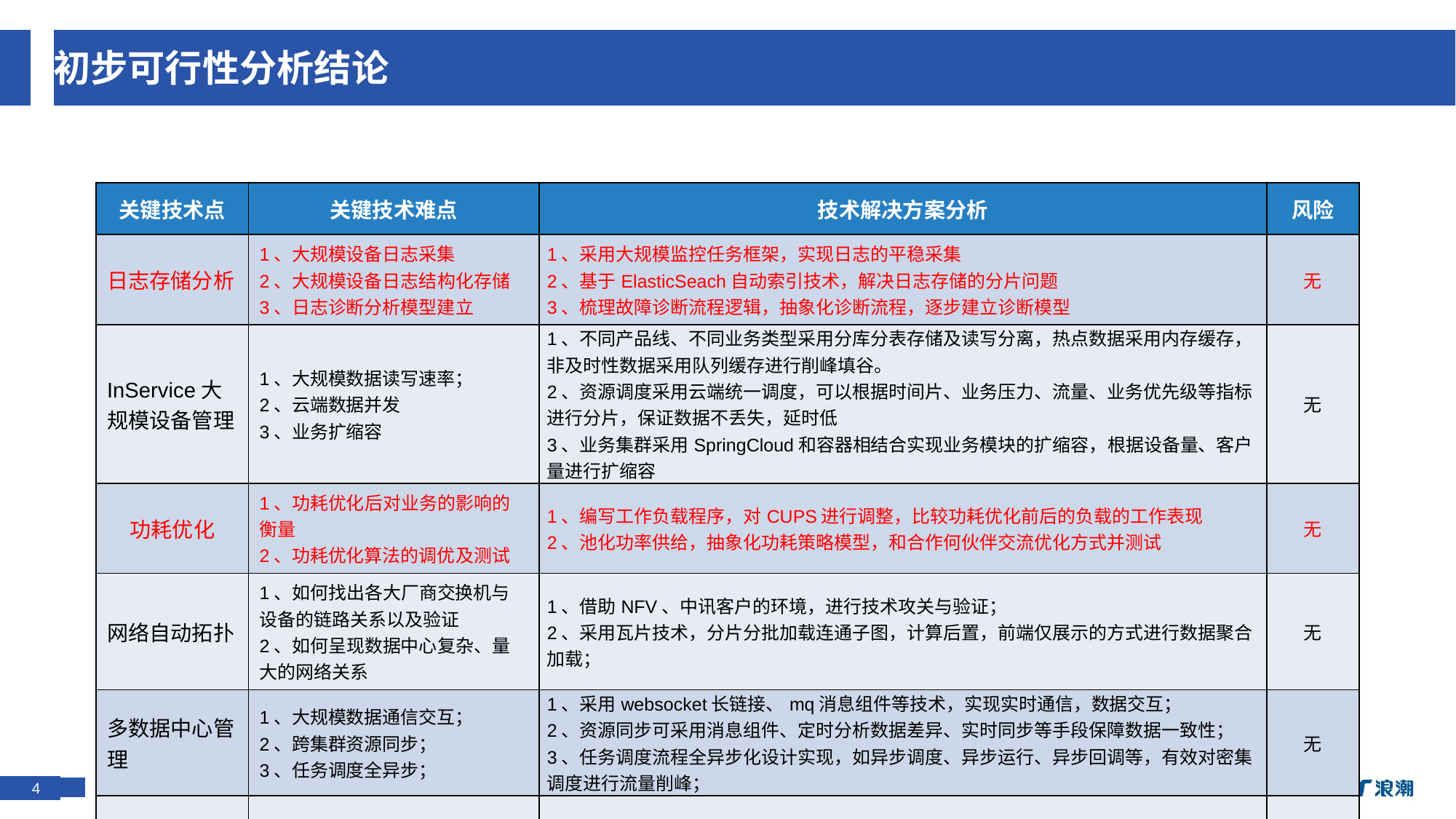

# 初步可行性分析结论
| 关键技术点 | 关键技术难点 | 技术解决方案分析 | 风险 |
| --- | --- | --- | --- |
| 日志存储分析 | 1、大规模设备日志采集 2、大规模设备日志结构化存储 3、日志诊断分析模型建立 | 1、采用大规模监控任务框架，实现日志的平稳采集 2、基于ElasticSeach自动索引技术，解决日志存储的分片问题 3、梳理故障诊断流程逻辑，抽象化诊断流程，逐步建立诊断模型 | 无 |
| InService大规模设备管理 | 1、大规模数据读写速率； 2、云端数据并发 3、业务扩缩容 | 1、不同产品线、不同业务类型采用分库分表存储及读写分离，热点数据采用内存缓存，非及时性数据采用队列缓存进行削峰填谷。 2、资源调度采用云端统一调度，可以根据时间片、业务压力、流量、业务优先级等指标进行分片，保证数据不丢失，延时低 3、业务集群采用SpringCloud和容器相结合实现业务模块的扩缩容，根据设备量、客户量进行扩缩容 | 无 |
| 功耗优化 | 1、功耗优化后对业务的影响的衡量 2、功耗优化算法的调优及测试 | 1、编写工作负载程序，对CUPS进行调整，比较功耗优化前后的负载的工作表现 2、池化功率供给，抽象化功耗策略模型，和合作何伙伴交流优化方式并测试 | 无 |
| 网络自动拓扑 | 1、如何找出各大厂商交换机与设备的链路关系以及验证 2、如何呈现数据中心复杂、量大的网络关系 | 1、借助NFV、中讯客户的环境，进行技术攻关与验证； 2、采用瓦片技术，分片分批加载连通子图，计算后置，前端仅展示的方式进行数据聚合加载； | 无 |
| 多数据中心管理 | 1、大规模数据通信交互； 2、跨集群资源同步； 3、任务调度全异步； | 1、采用websocket长链接、mq消息组件等技术，实现实时通信，数据交互； 2、资源同步可采用消息组件、定时分析数据差异、实时同步等手段保障数据一致性； 3、任务调度流程全异步化设计实现，如异步调度、异步运行、异步回调等，有效对密集调度进行流量削峰； | 无 |
|  |  |  |  |